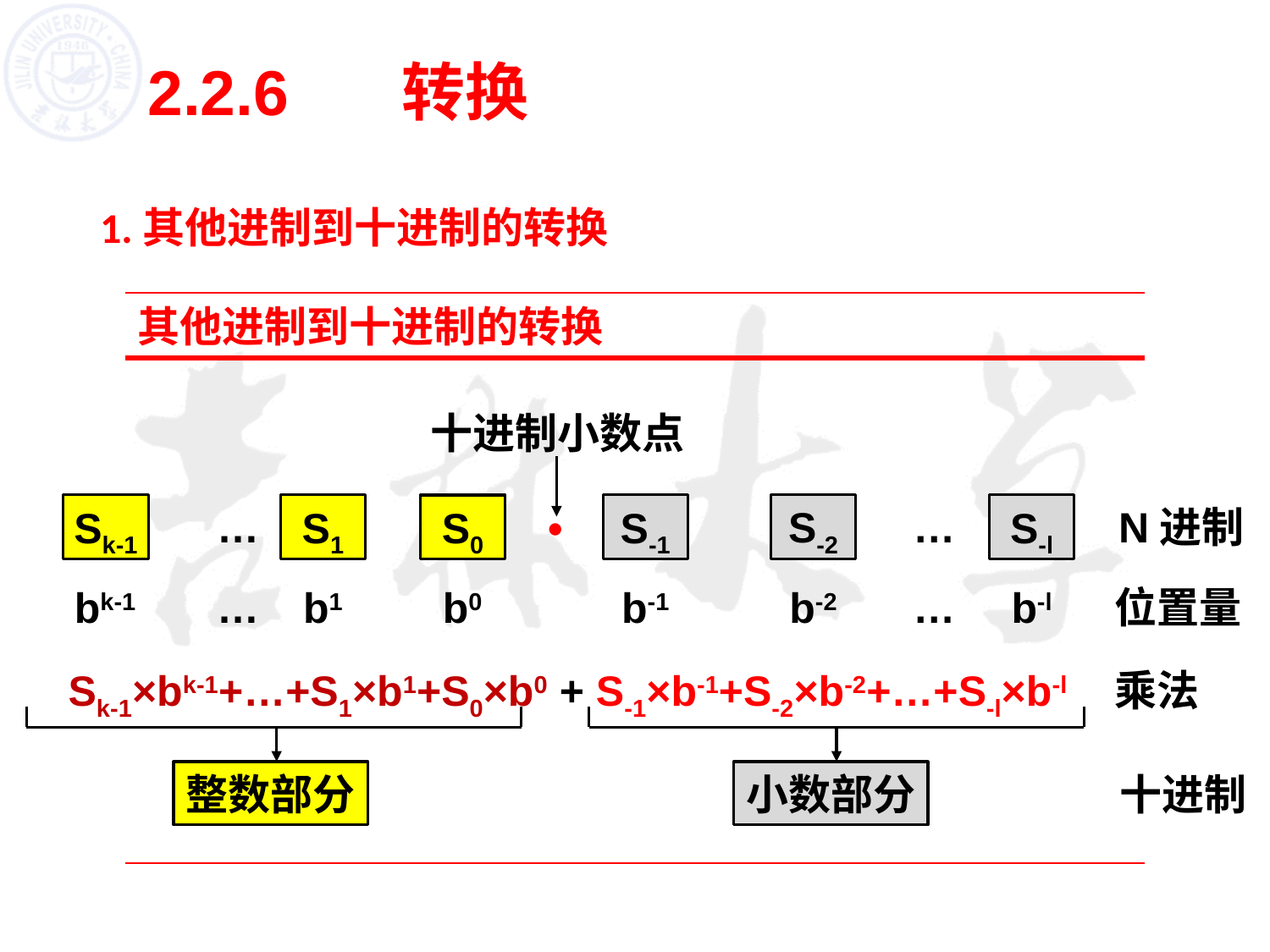

# 2.2.6	转换
1.其他进制到十进制的转换

其他进制到十进制的转换
十进制小数点
…
…
…
N进制
S-2
b-2
S-l
b-l
S-1
b-1
Sk-1
bk-1
S1
b1
•
S0
b0
位置量
…
Sk-1×bk-1+…+S1×b1+S0×b0 + S-1×b-1+S-2×b-2+…+S-l×b-l
乘法
十进制
小数部分
整数部分